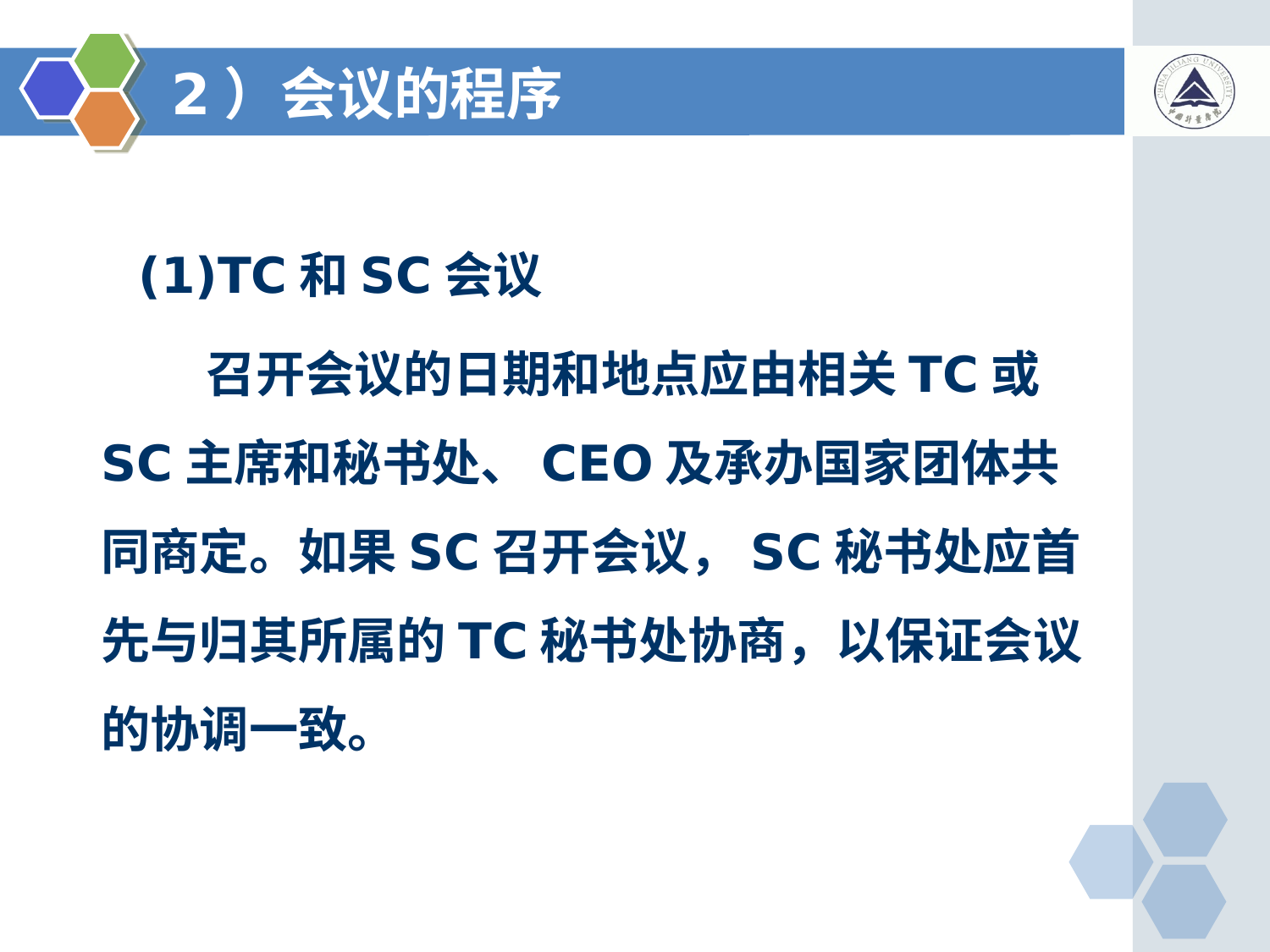

# 2）会议的程序
(1)TC和SC会议
     召开会议的日期和地点应由相关TC或SC主席和秘书处、CEO及承办国家团体共同商定。如果SC召开会议，SC秘书处应首先与归其所属的TC秘书处协商，以保证会议的协调一致。